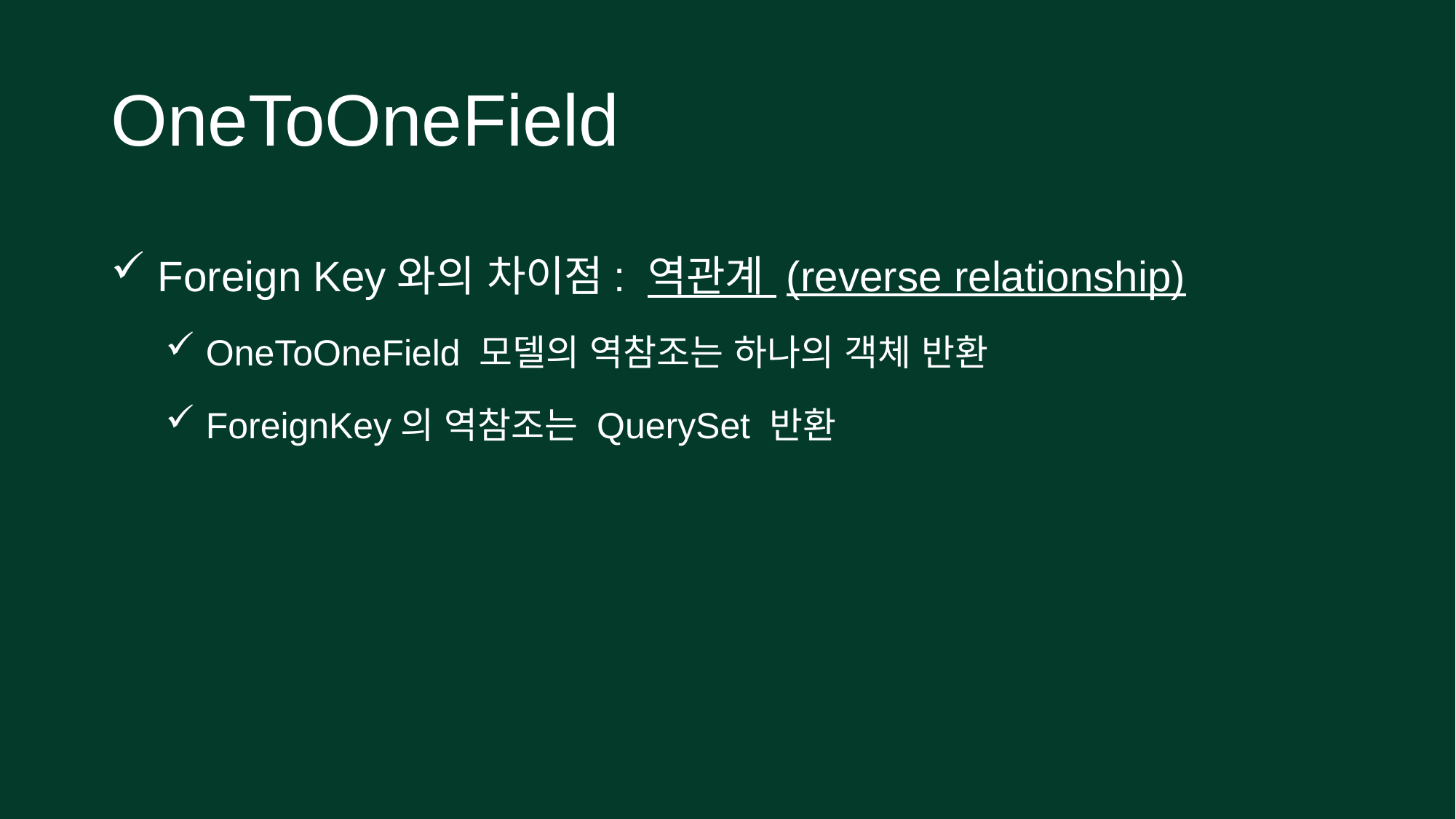

# OneToOneField
 Foreign Key와의 차이점: 역관계 (reverse relationship)
 OneToOneField 모델의 역참조는 하나의 객체 반환
 ForeignKey의 역참조는 QuerySet 반환